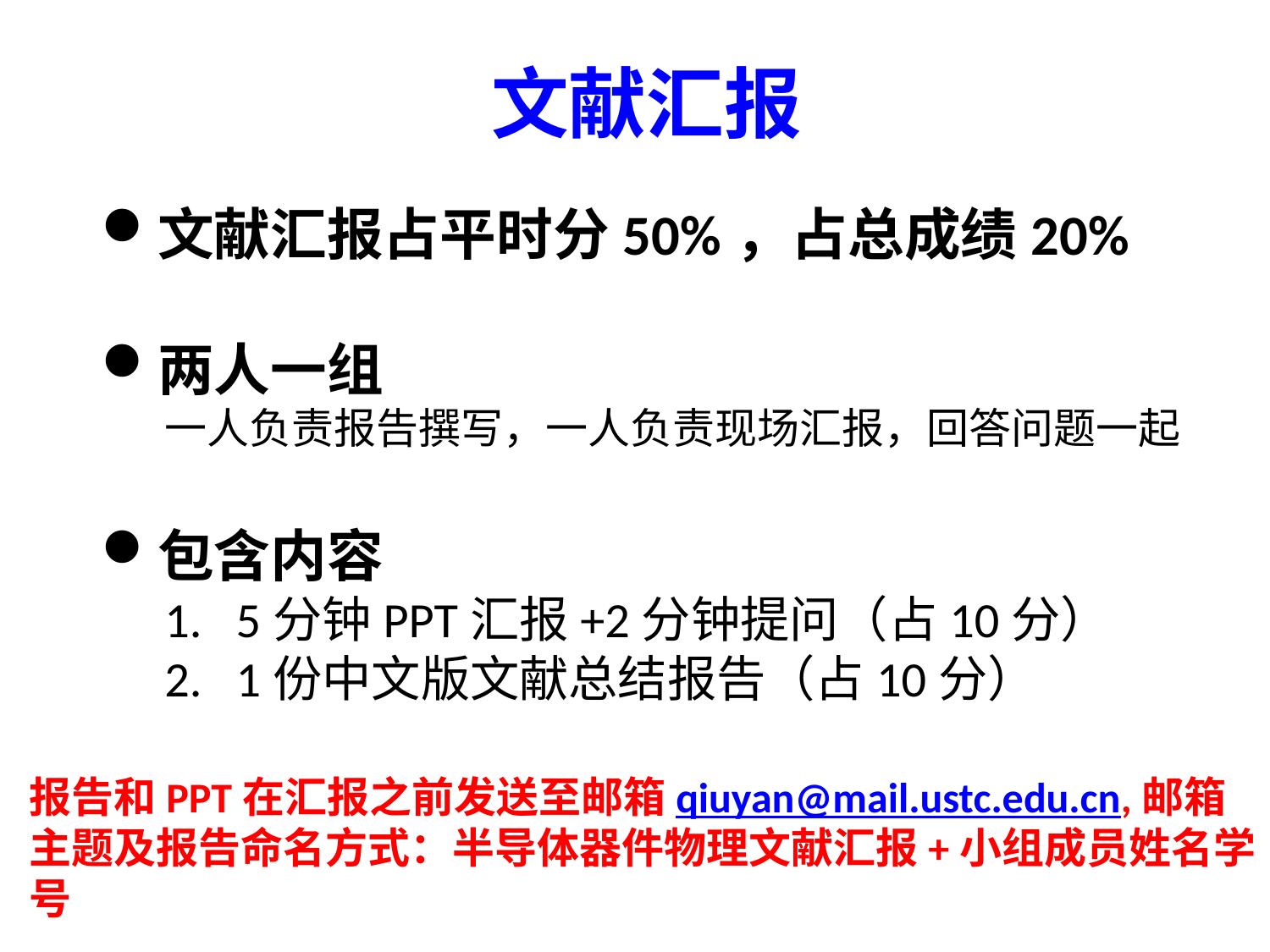

文献汇报

文献汇报占平时分50%，占总成绩20%

两人一组
一人负责报告撰写，一人负责现场汇报，回答问题一起

包含内容
5分钟PPT汇报+2分钟提问（占10分）
1份中文版文献总结报告（占10分）

报告和PPT在汇报之前发送至邮箱qiuyan@mail.ustc.edu.cn,邮箱主题及报告命名方式：半导体器件物理文献汇报+小组成员姓名学号